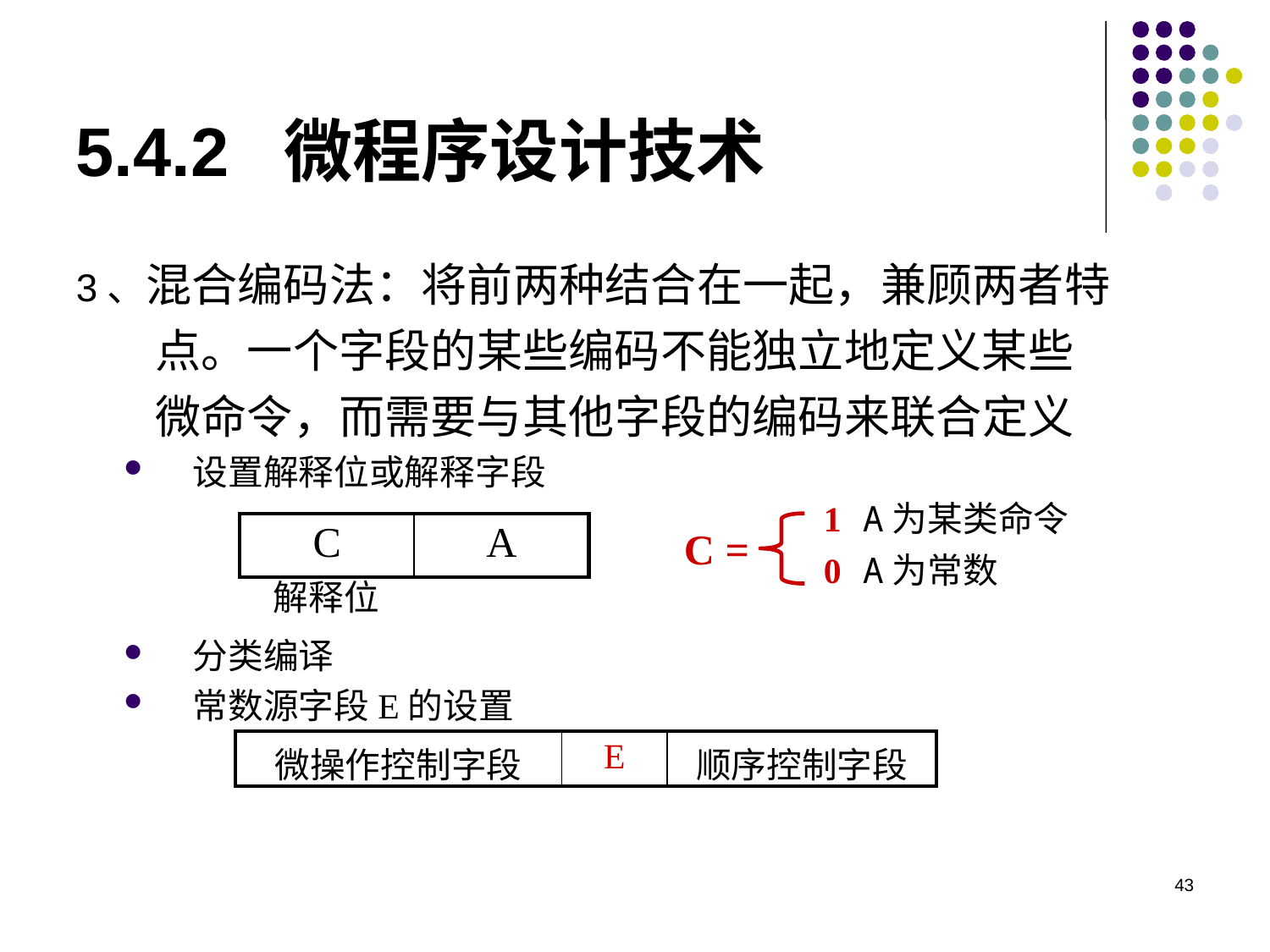

5.4.2  微程序设计技术
3、混合编码法：将前两种结合在一起，兼顾两者特点。一个字段的某些编码不能独立地定义某些微命令，而需要与其他字段的编码来联合定义
设置解释位或解释字段

分类编译
常数源字段E的设置

1 A为某类命令
0 A为常数
| C | A |
| --- | --- |

C =
解释位
| 微操作控制字段 | E | 顺序控制字段 |
| --- | --- | --- |
43